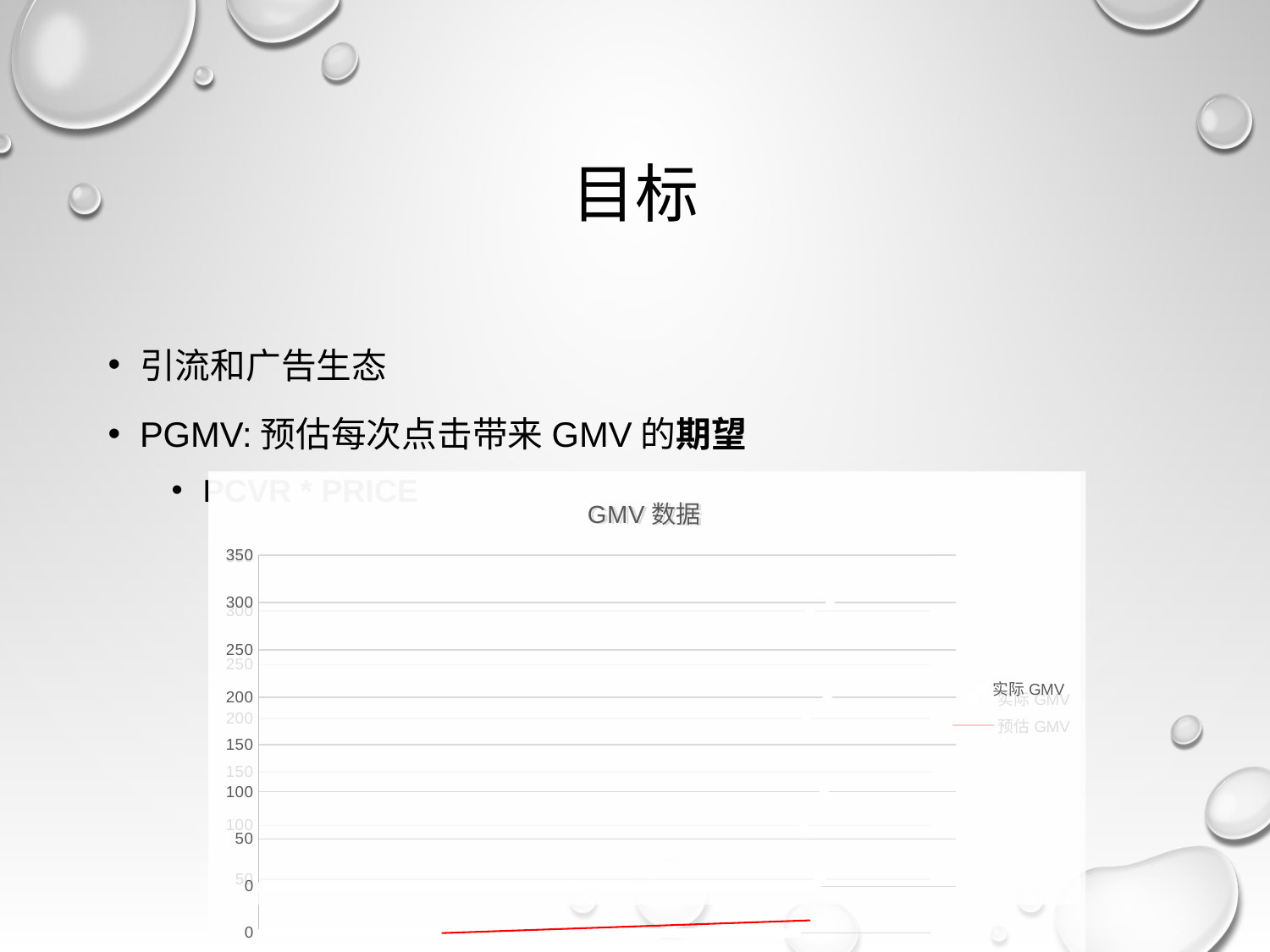

# 目标
引流和广告生态
Pgmv:预估每次点击带来GMV的期望
Pcvr * price

### Chart: GMV数据

| Category |  |
|---|---|

### Chart: GMV数据

| Category |  |
|---|---|